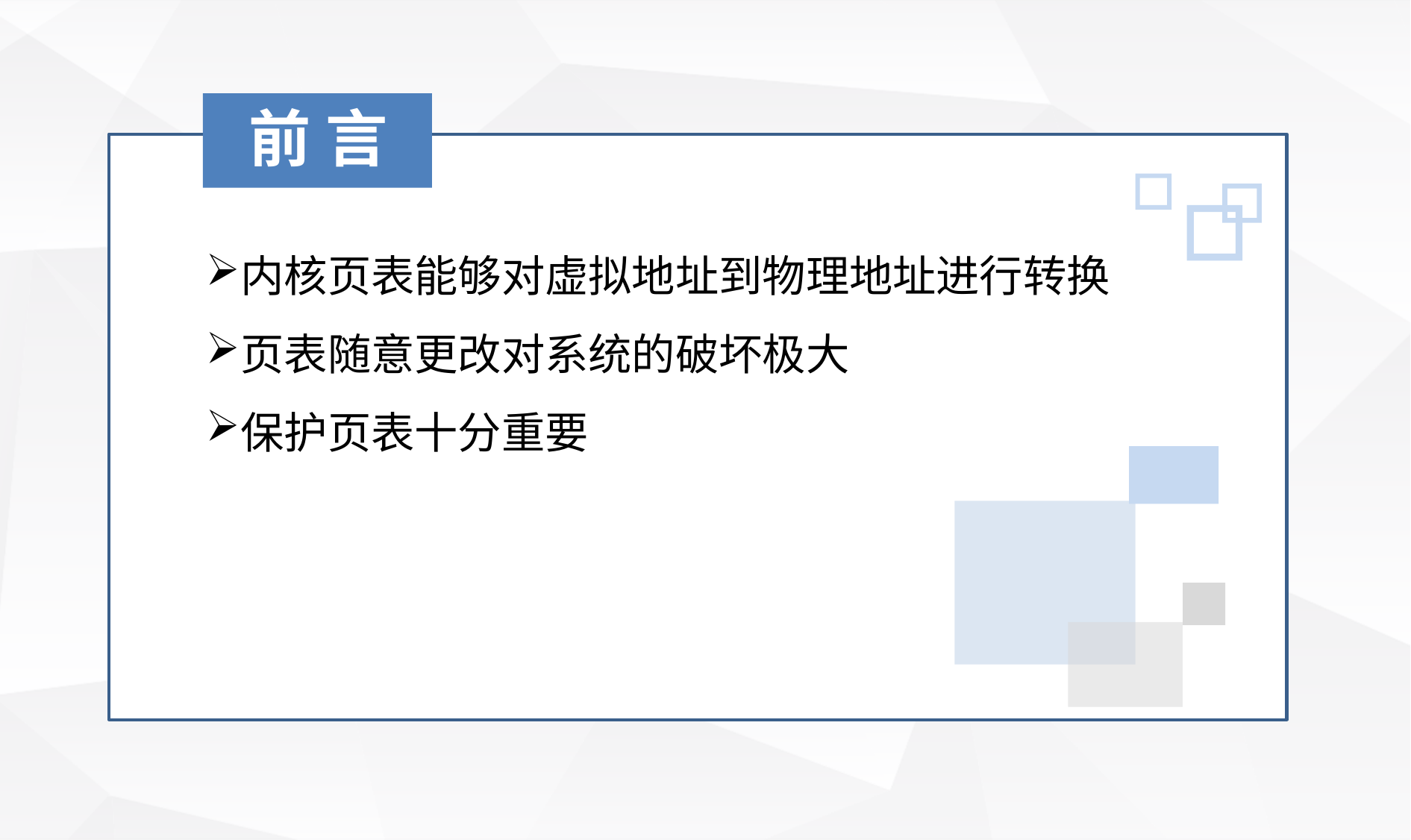

前 言

内核页表能够对虚拟地址到物理地址进行转换
页表随意更改对系统的破坏极大
保护页表十分重要